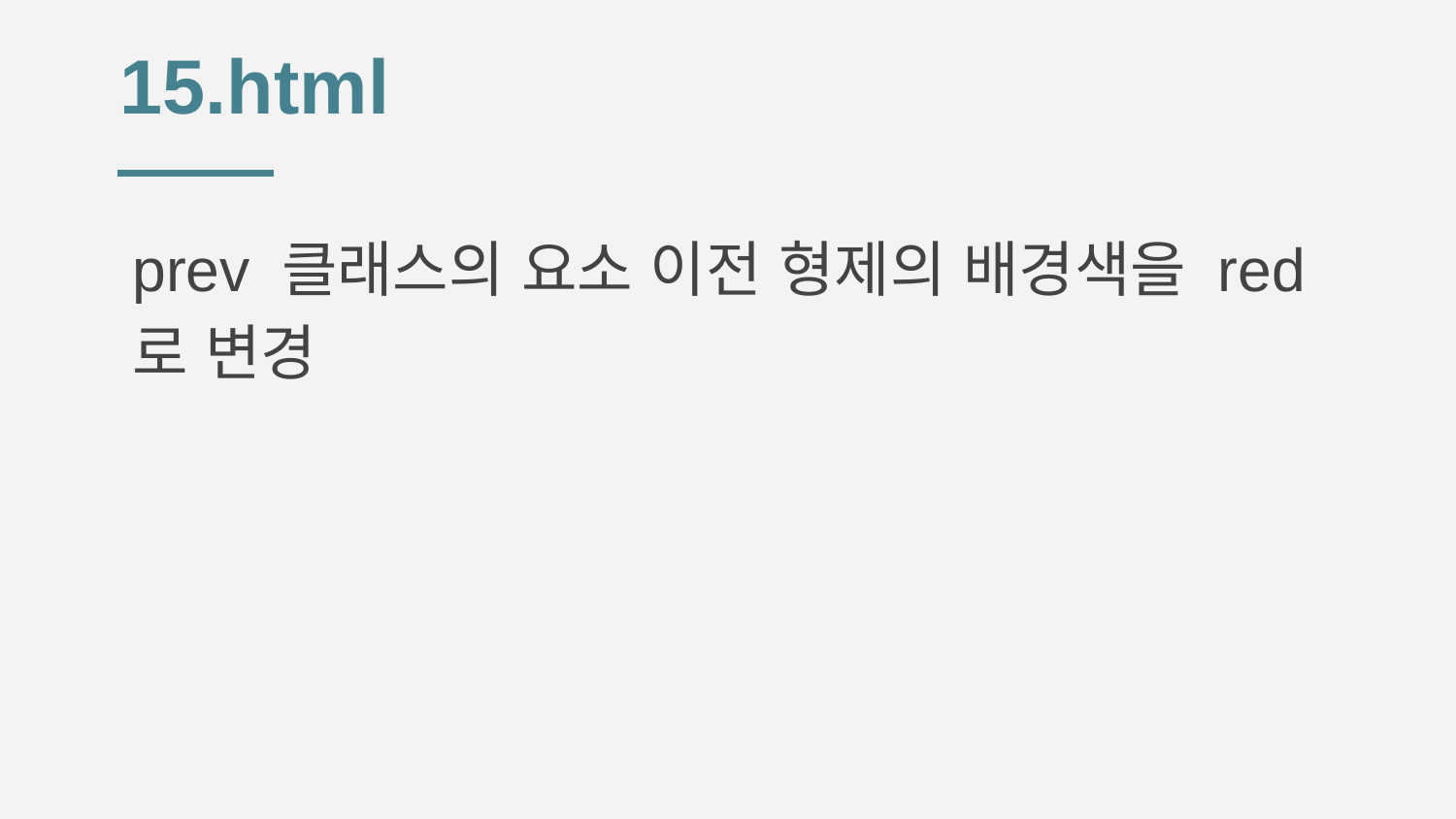

# 15.html
prev 클래스의 요소 이전 형제의 배경색을 red로 변경